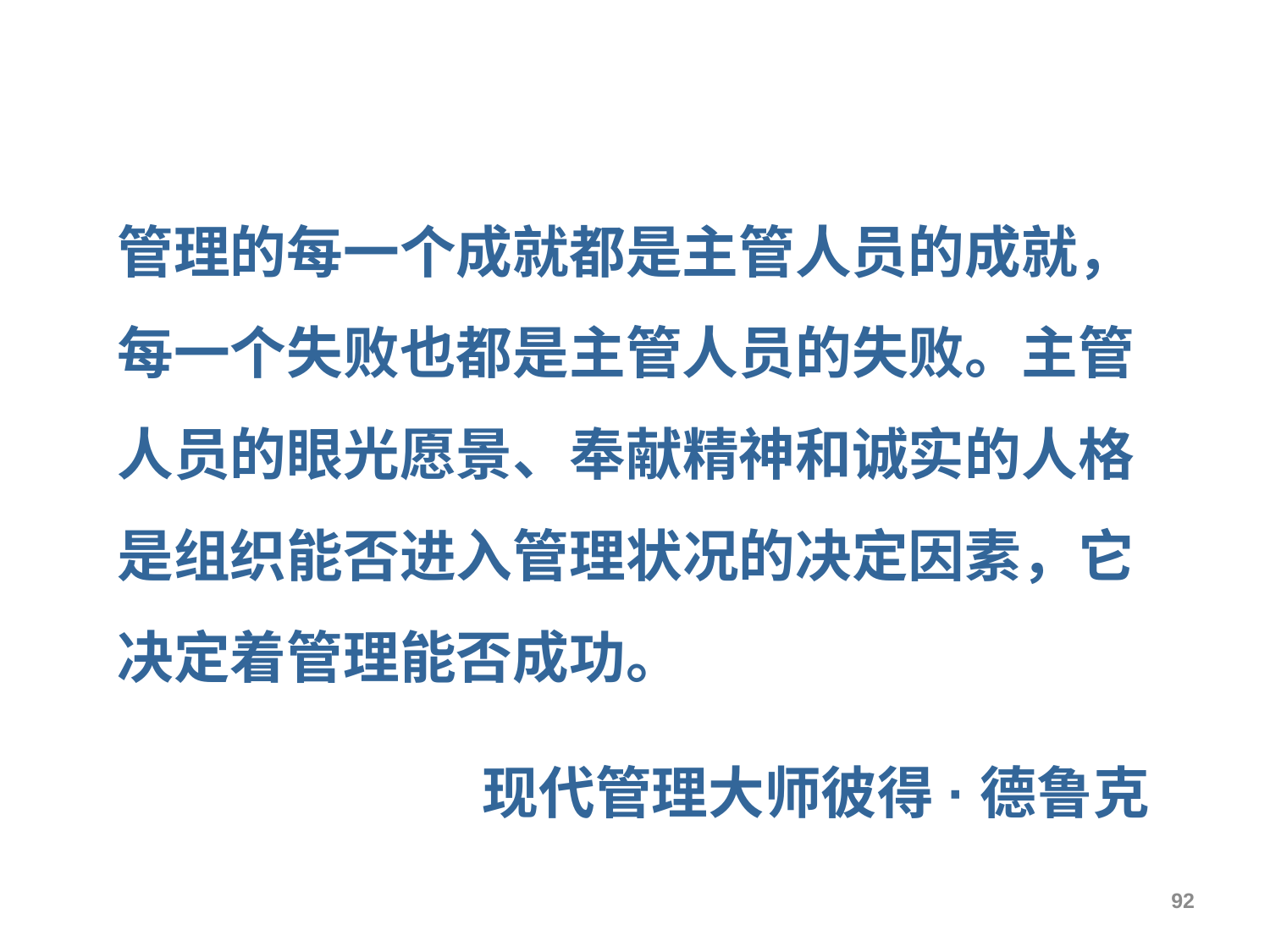

管理的每一个成就都是主管人员的成就，每一个失败也都是主管人员的失败。主管人员的眼光愿景、奉献精神和诚实的人格是组织能否进入管理状况的决定因素，它决定着管理能否成功。

        现代管理大师彼得·德鲁克
92